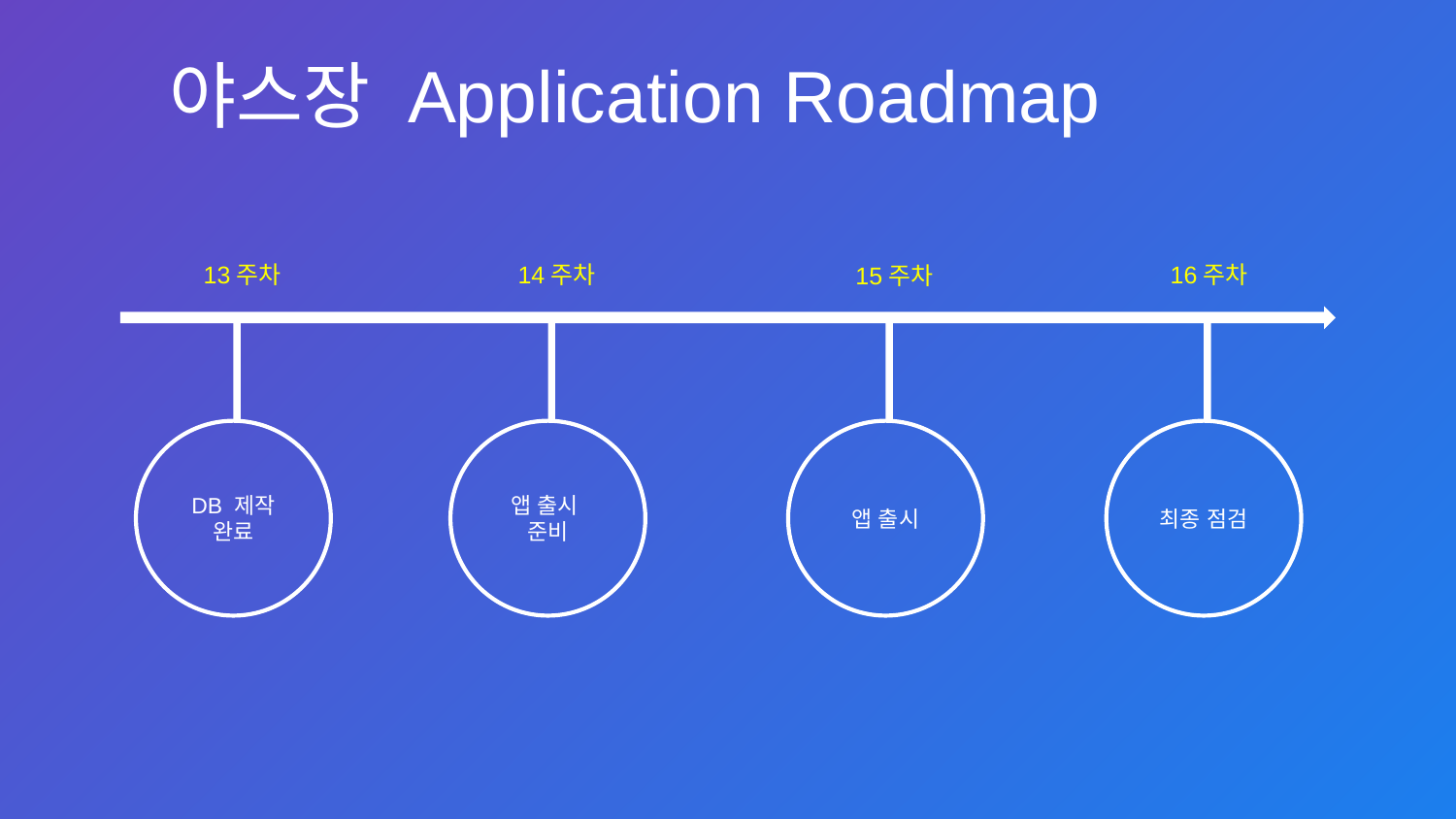

야스장 Application Roadmap
16주차
13주차
14주차
15주차

DB 제작 완료
앱 출시
준비
앱 출시
최종 점검